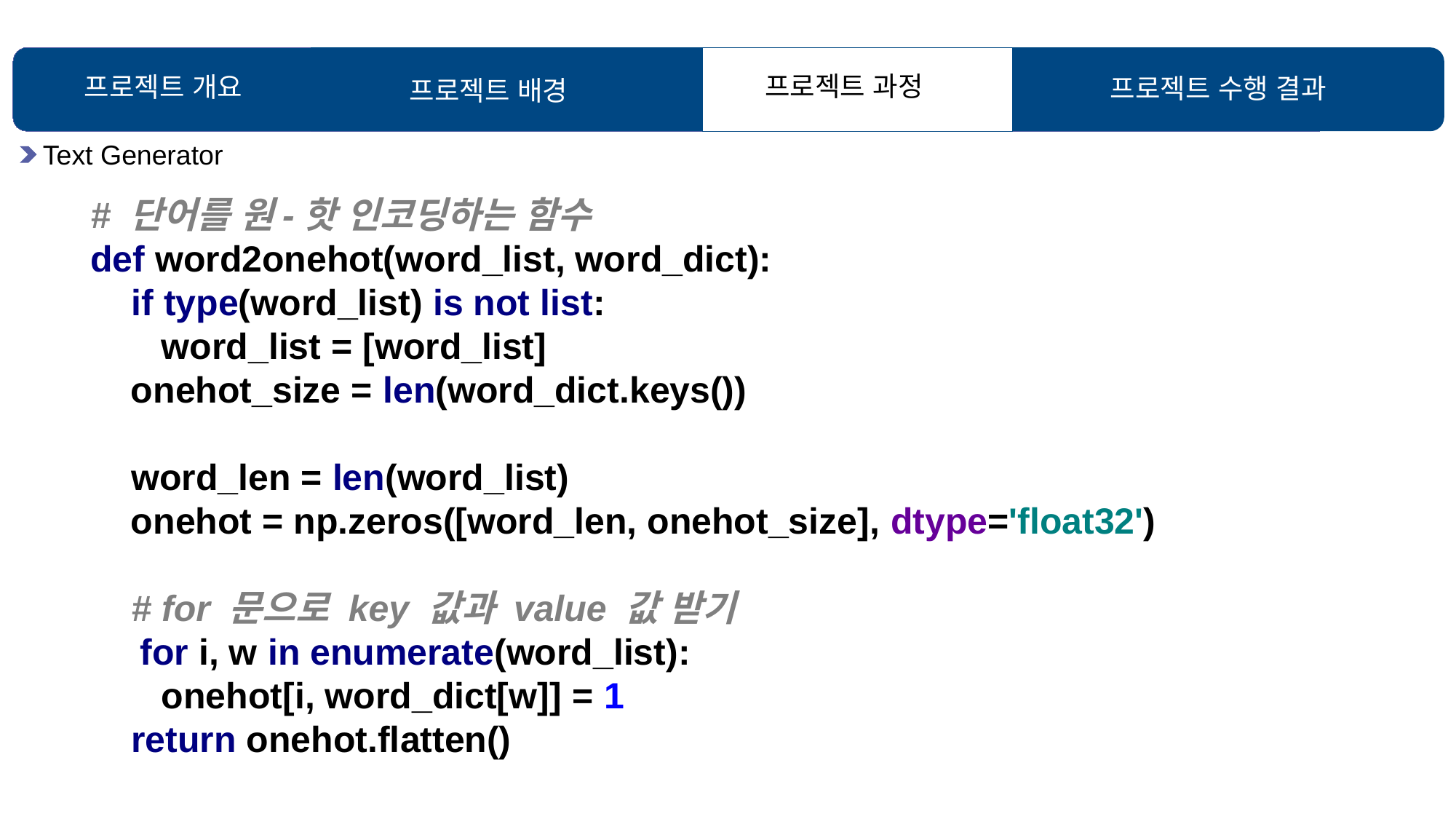

프로젝트 과정
프로젝트 개요
프로젝트 수행 결과
프로젝트 배경
Text Generator

# 단어를 원-핫 인코딩하는 함수 def word2onehot(word_list, word_dict): if type(word_list) is not list: word_list = [word_list] onehot_size = len(word_dict.keys())
    word_len = len(word_list)
    onehot = np.zeros([word_len, onehot_size], dtype='float32')
    # for 문으로 key 값과 value 값 받기
    for i, w in enumerate(word_list):
       onehot[i, word_dict[w]] = 1
    return onehot.flatten()